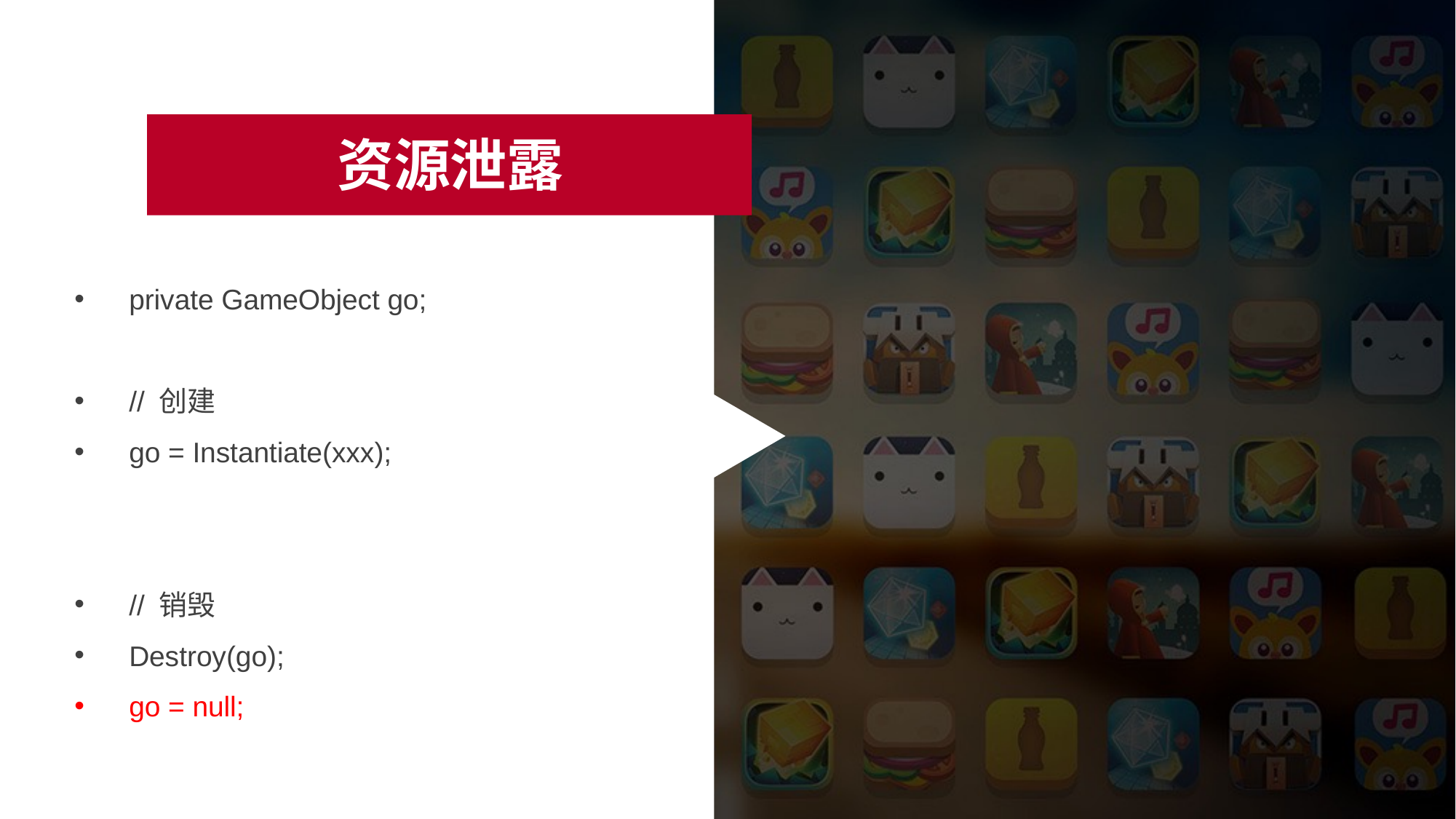

资源泄露
private GameObject go;

// 创建
go = Instantiate(xxx);

// 销毁
Destroy(go);
go = null;